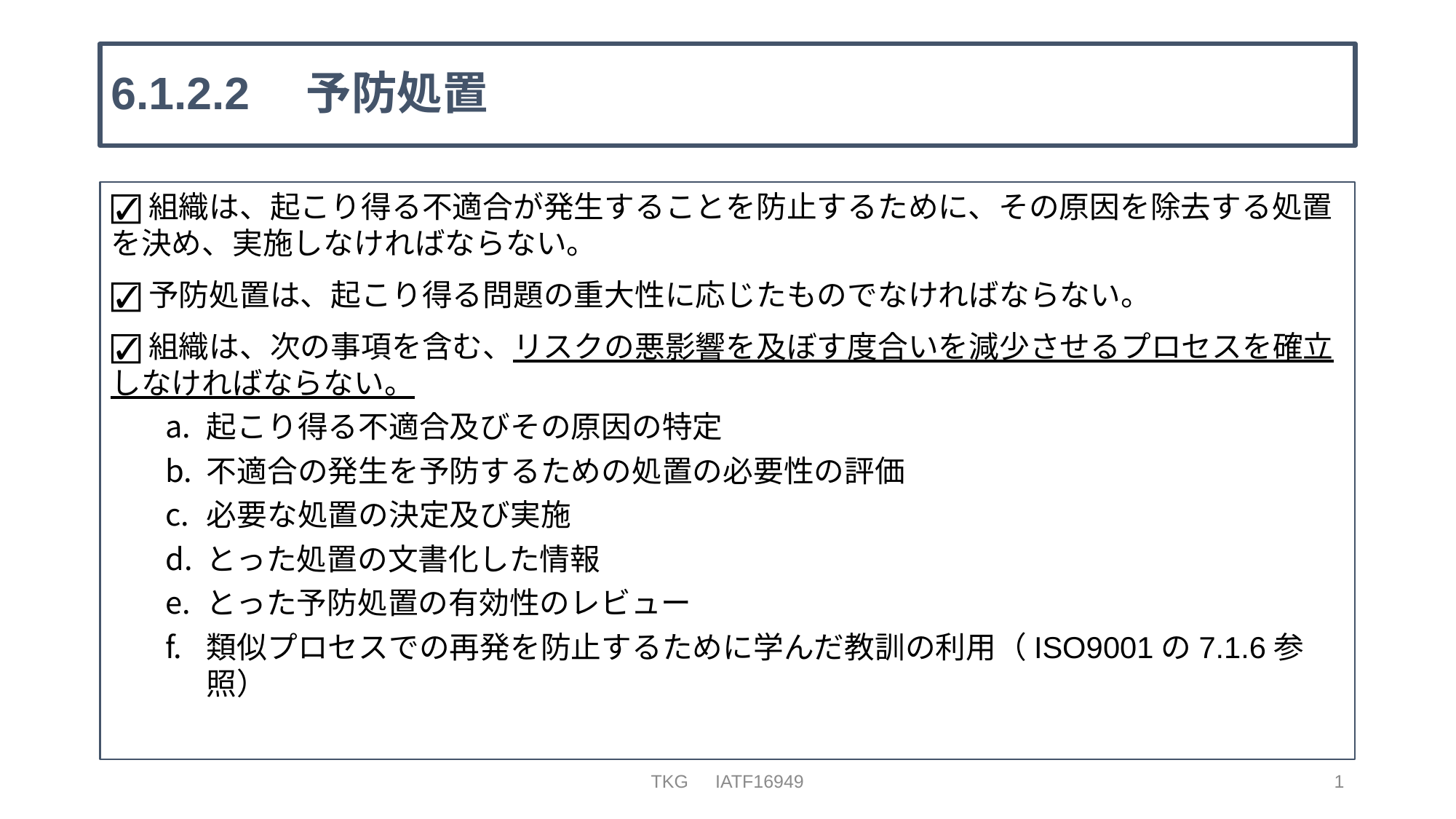

# 6.1.2.2　予防処置
☑組織は、起こり得る不適合が発生することを防止するために、その原因を除去する処置を決め、実施しなければならない。
☑予防処置は、起こり得る問題の重大性に応じたものでなければならない。
☑組織は、次の事項を含む、リスクの悪影響を及ぼす度合いを減少させるプロセスを確立しなければならない。
起こり得る不適合及びその原因の特定
不適合の発生を予防するための処置の必要性の評価
必要な処置の決定及び実施
とった処置の文書化した情報
とった予防処置の有効性のレビュー
類似プロセスでの再発を防止するために学んだ教訓の利用（ISO9001の7.1.6参照）

TKG　IATF16949
1